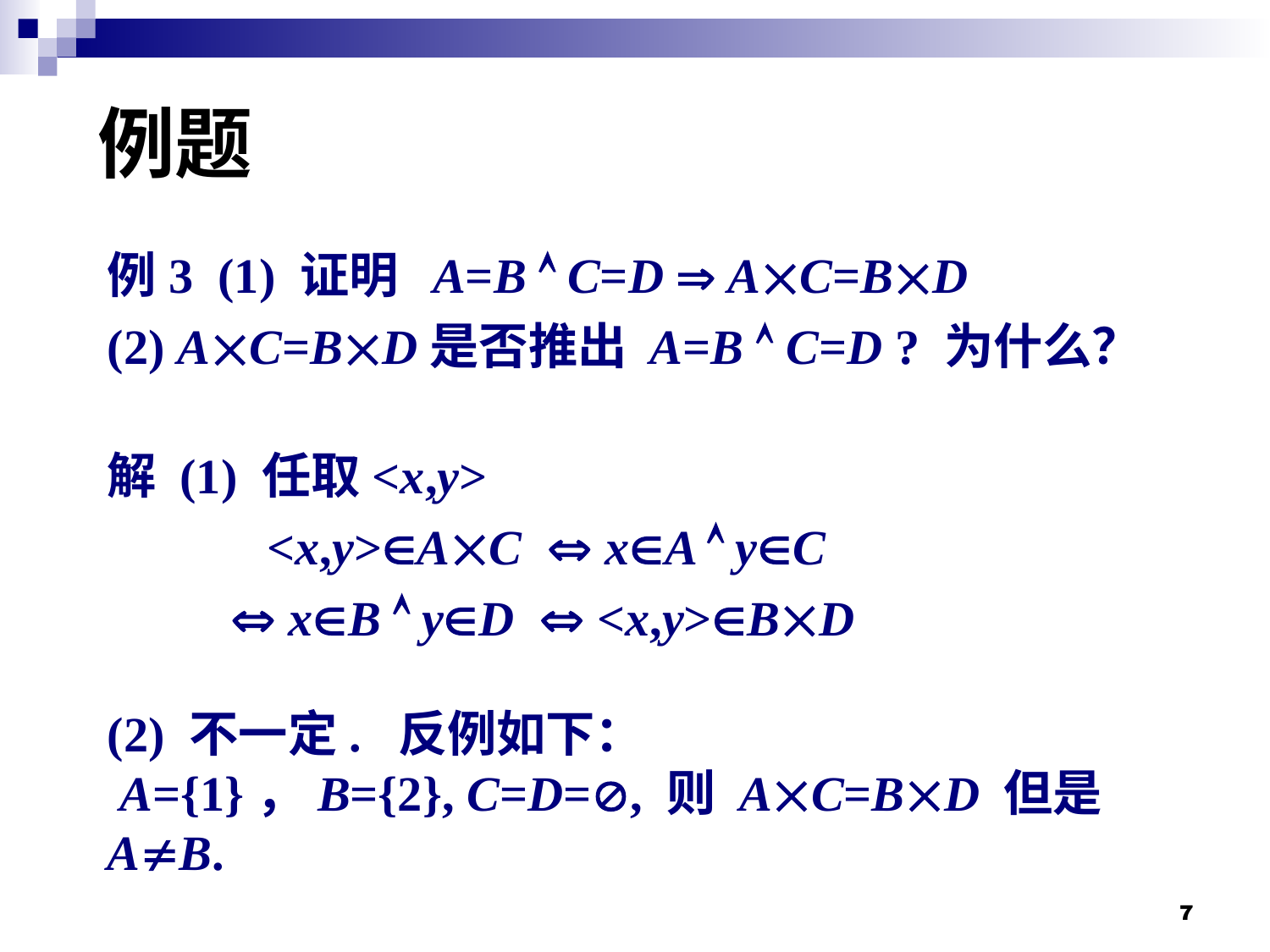

# 例题
例3  (1) 证明  A=B ∧ C=D ⇒ A×C=B×D
(2) A×C=B×D是否推出 A=B ∧ C=D ? 为什么？
解 (1) 任取<x,y>
             <x,y>∈A×C  ⇔ x∈A ∧ y∈C
          ⇔ x∈B ∧ y∈D  ⇔ <x,y>∈B×D
(2) 不一定.  反例如下：
 A={1}，B={2}, C=D=∅, 则 A×C=B×D 但是 A≠B.
7